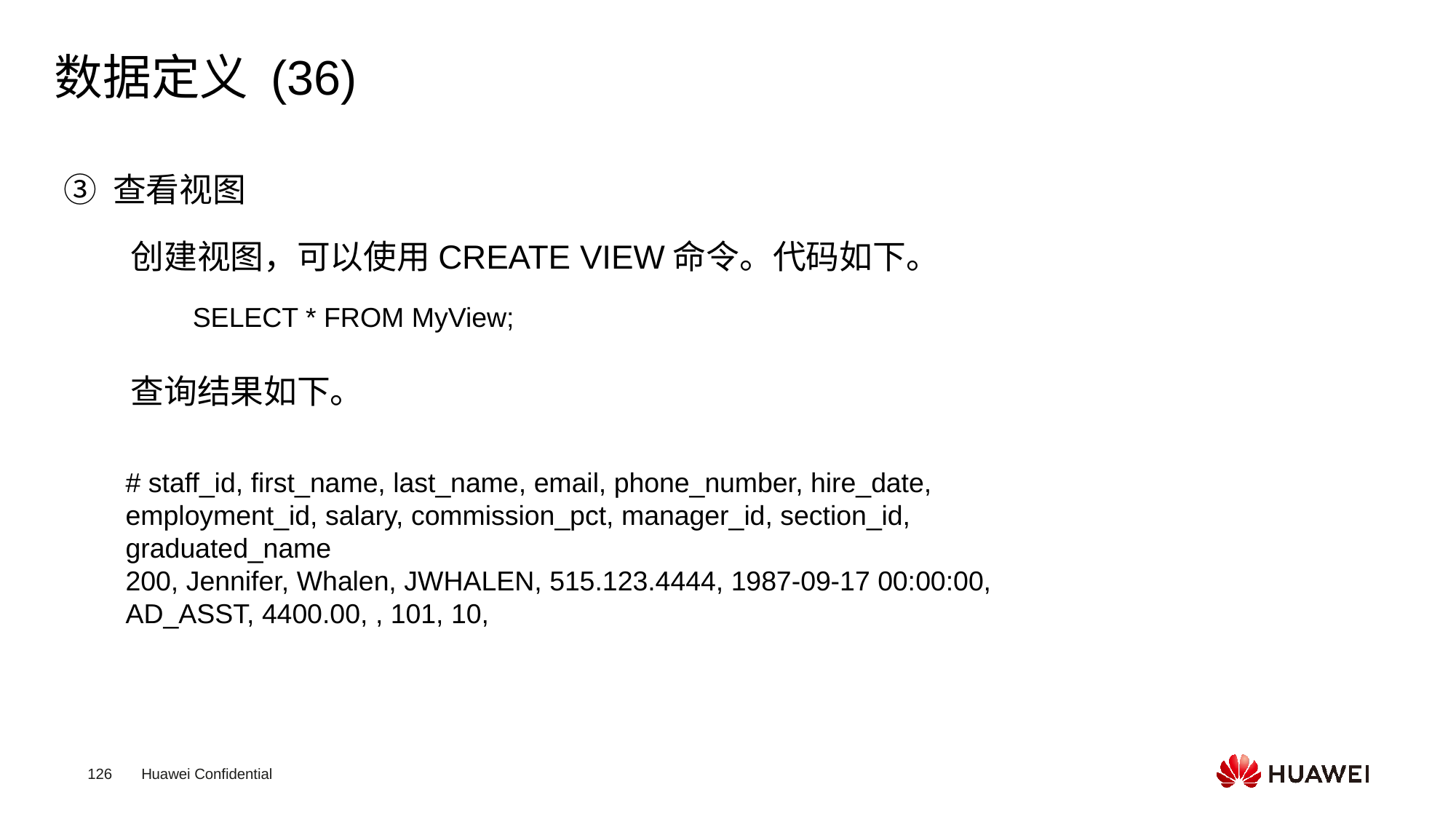

# 数据定义 (36)
③ 查看视图
创建视图，可以使用CREATE VIEW命令。代码如下。

查询结果如下。
SELECT * FROM MyView;
# staff_id, first_name, last_name, email, phone_number, hire_date, employment_id, salary, commission_pct, manager_id, section_id, graduated_name200, Jennifer, Whalen, JWHALEN, 515.123.4444, 1987-09-17 00:00:00, AD_ASST, 4400.00, , 101, 10,